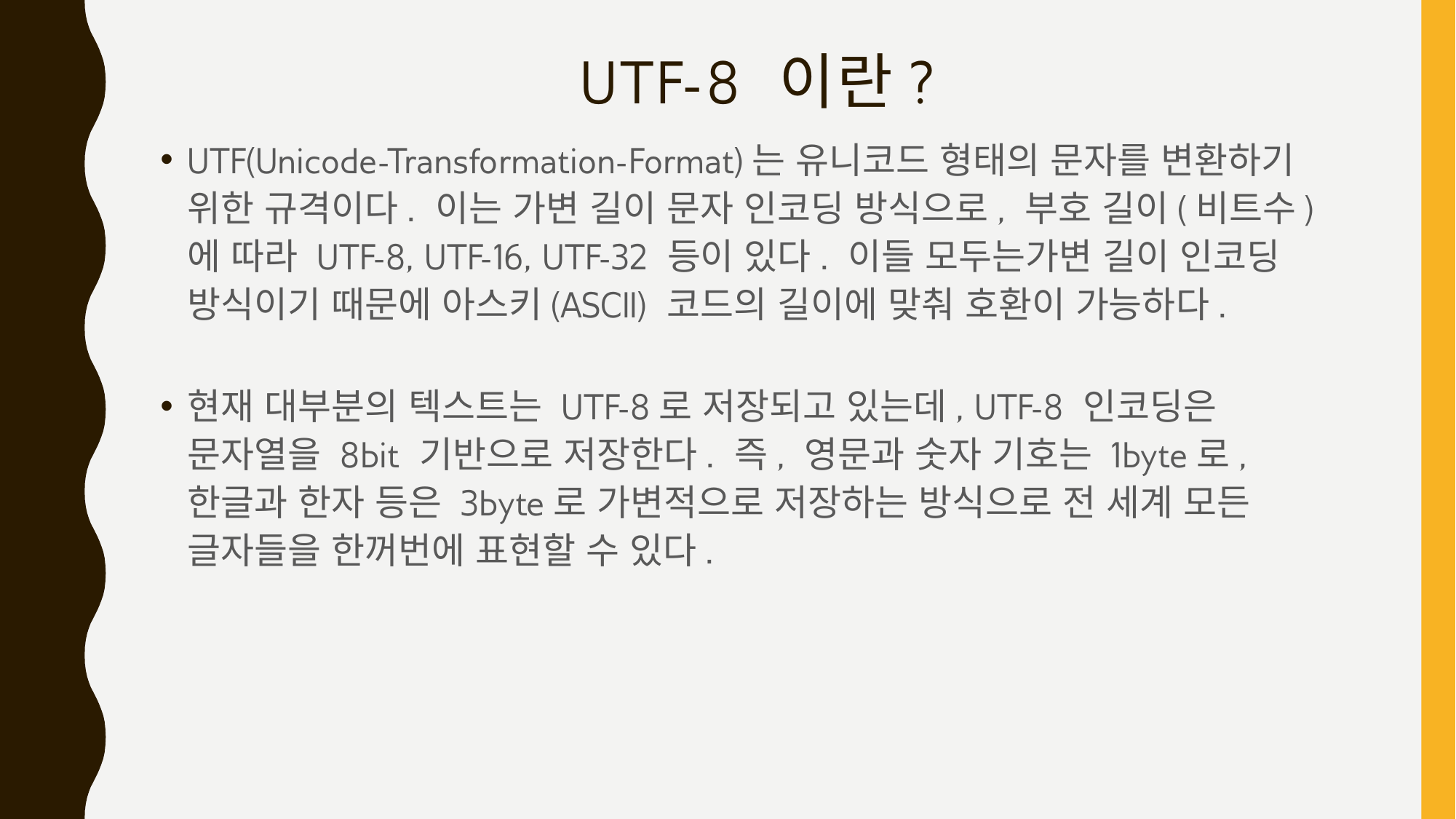

# UTF-8 이란?
UTF(Unicode-Transformation-Format)는 유니코드 형태의 문자를 변환하기 위한 규격이다. 이는 가변 길이 문자 인코딩 방식으로, 부호 길이(비트수)에 따라 UTF-8, UTF-16, UTF-32 등이 있다. 이들 모두는가변 길이 인코딩 방식이기 때문에 아스키(ASCII) 코드의 길이에 맞춰 호환이 가능하다.
현재 대부분의 텍스트는 UTF-8로 저장되고 있는데, UTF-8 인코딩은 문자열을 8bit 기반으로 저장한다. 즉, 영문과 숫자 기호는 1byte로, 한글과 한자 등은 3byte로 가변적으로 저장하는 방식으로 전 세계 모든 글자들을 한꺼번에 표현할 수 있다.